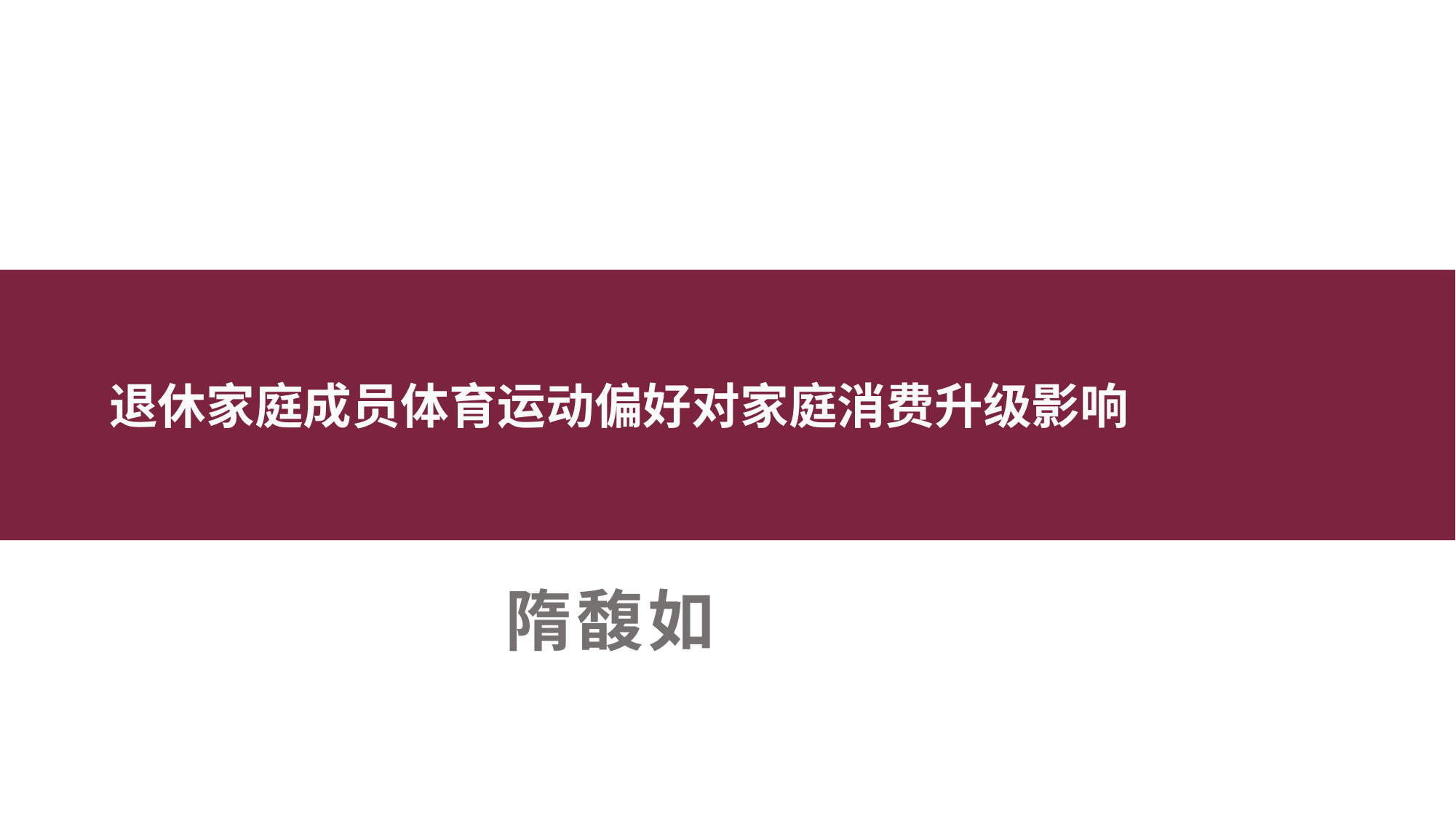

我们毕业啦
其实是答辩的标题地方
退休家庭成员体育运动偏好对家庭消费升级影响
隋馥如